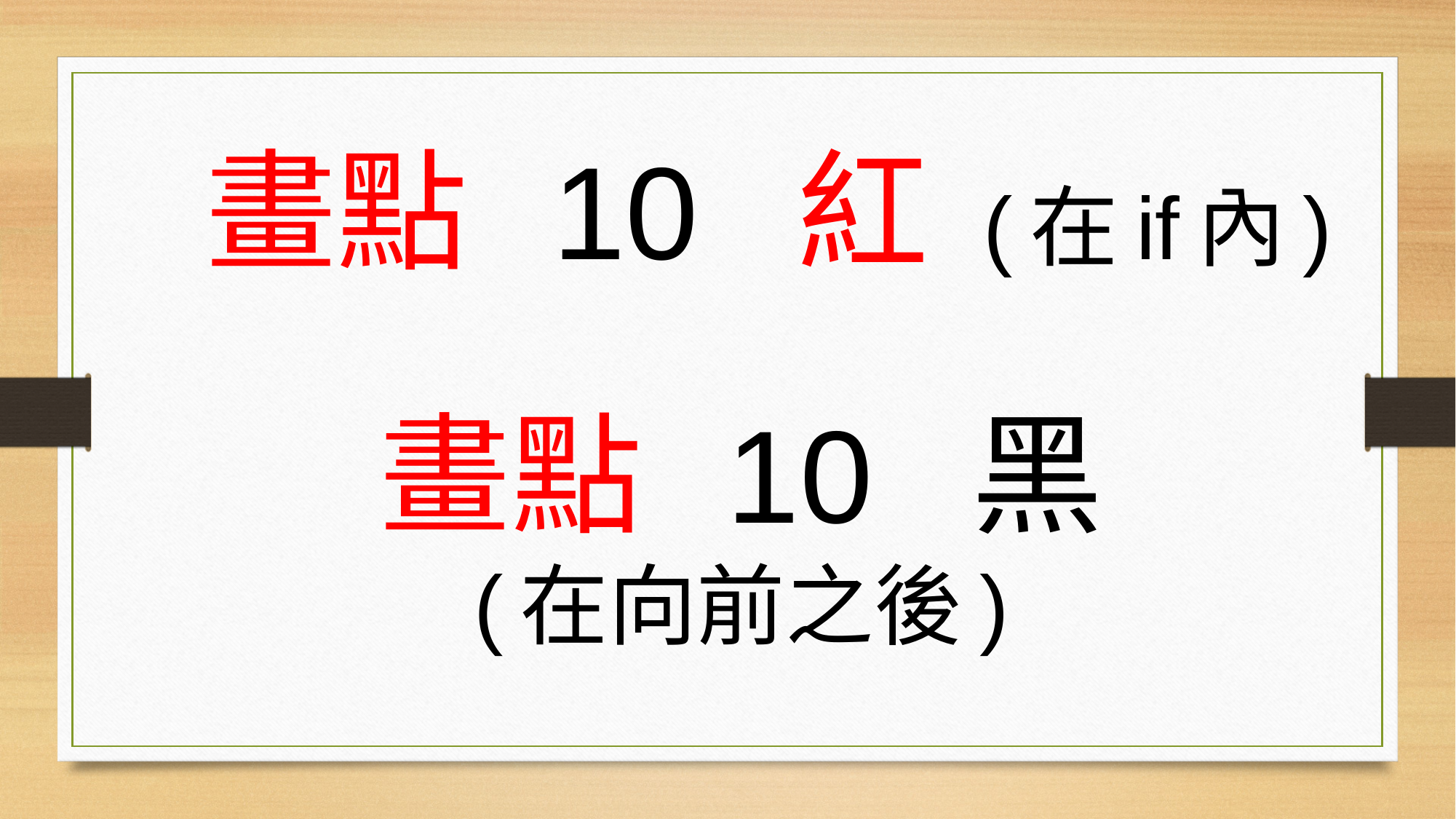

# 畫點  10  紅 (在if內) 畫點  10  黑 (在向前之後)